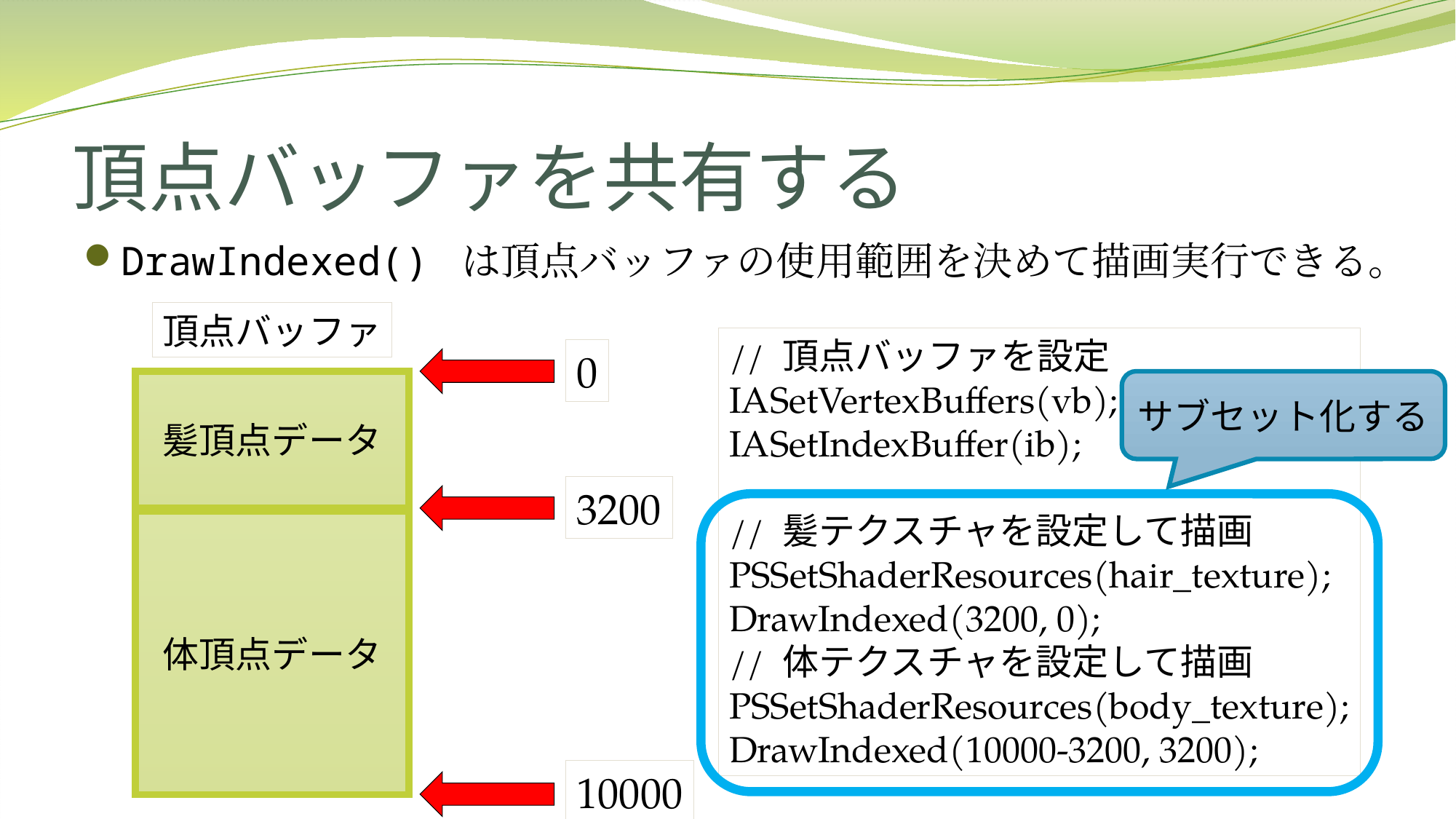

# 頂点バッファを共有する
DrawIndexed() は頂点バッファの使用範囲を決めて描画実行できる。
頂点バッファ
// 頂点バッファを設定
IASetVertexBuffers(vb);
IASetIndexBuffer(ib);

// 髪テクスチャを設定して描画
PSSetShaderResources(hair_texture);
DrawIndexed(3200, 0);
// 体テクスチャを設定して描画
PSSetShaderResources(body_texture);
DrawIndexed(10000-3200, 3200);
0

髪頂点データ
サブセット化する
3200

体頂点データ
10000